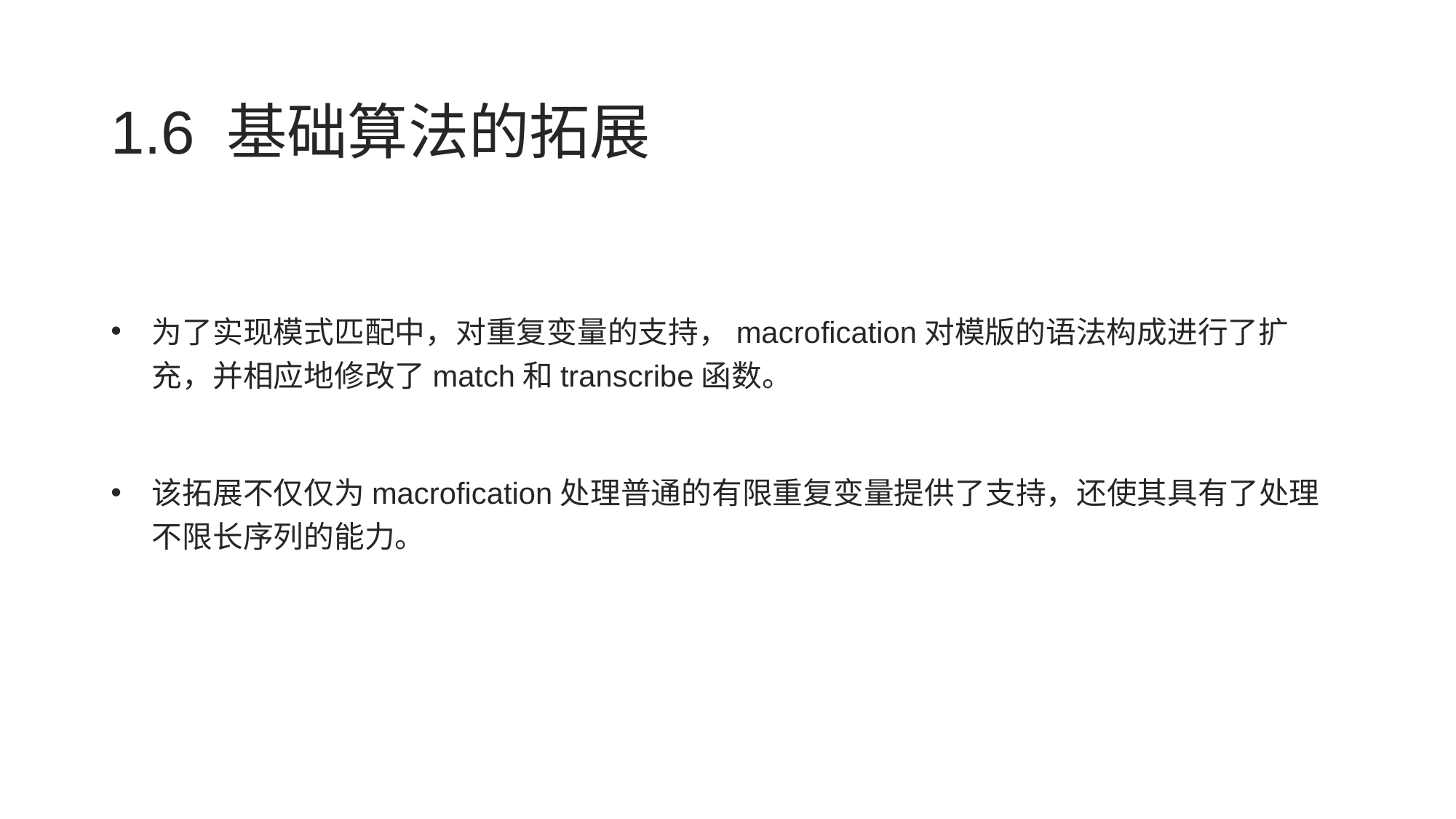

# 1.6 基础算法的拓展
为了实现模式匹配中，对重复变量的支持，macrofication对模版的语法构成进行了扩充，并相应地修改了match和transcribe函数。

该拓展不仅仅为macrofication处理普通的有限重复变量提供了支持，还使其具有了处理不限长序列的能力。